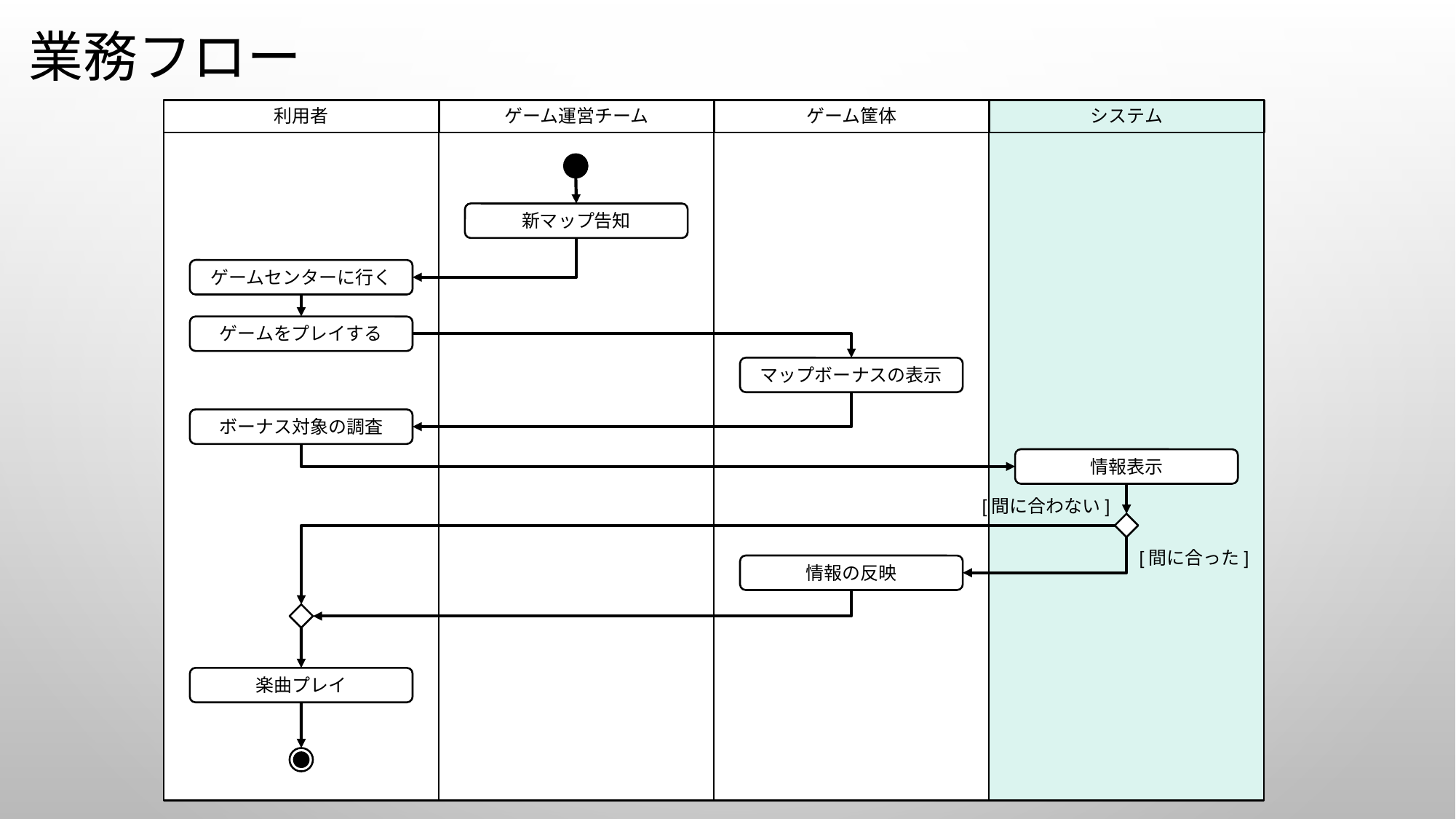

# 業務フロー

利用者

ゲーム運営チーム

ゲーム筐体

システム

新マップ告知
ゲームセンターに行く
ゲームをプレイする
マップボーナスの表示
ボーナス対象の調査
情報表示
[間に合わない]

[間に合った]

情報の反映

楽曲プレイ